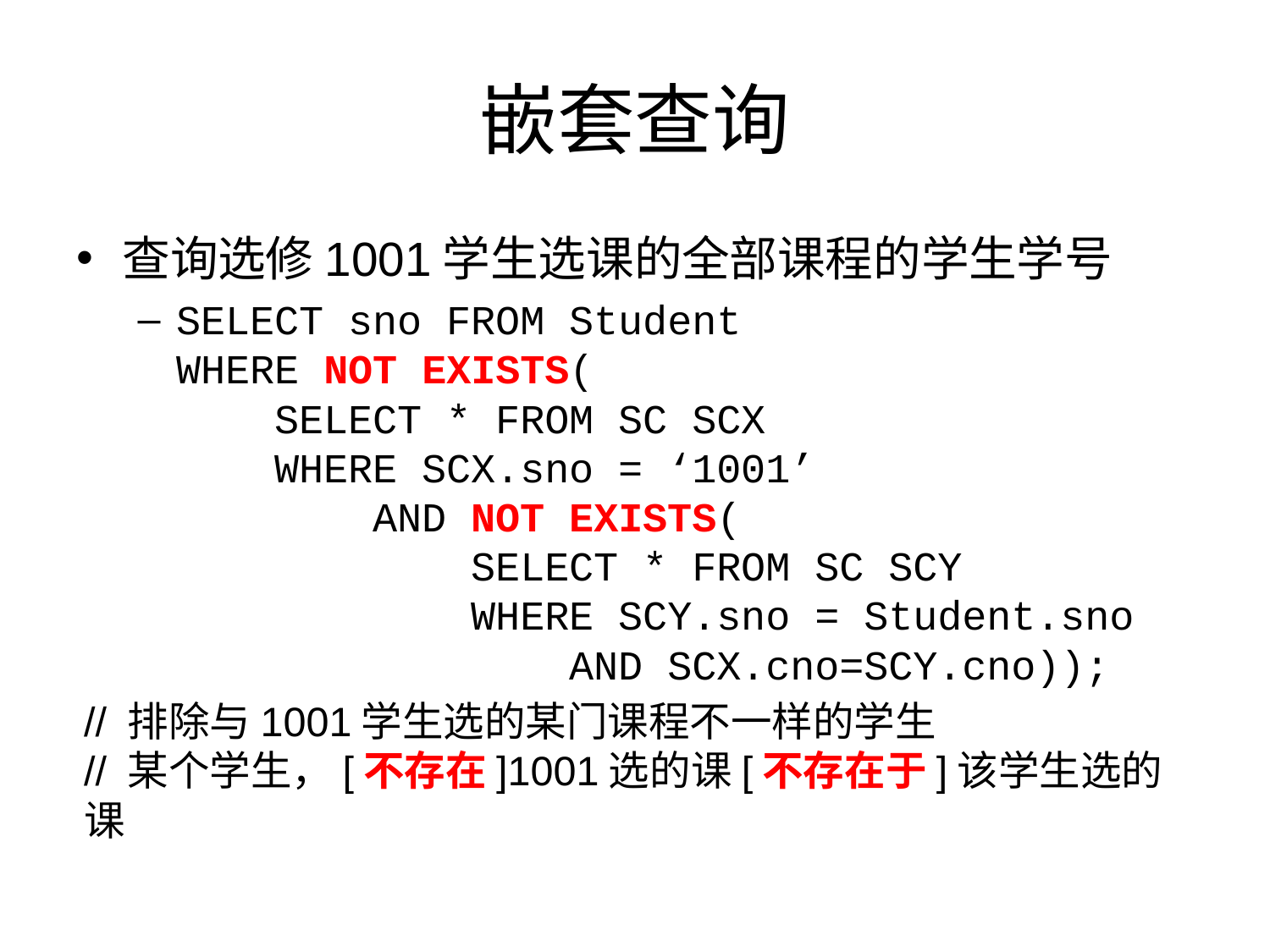

# 嵌套查询
查询选修1001学生选课的全部课程的学生学号
SELECT sno FROM Student
WHERE NOT EXISTS(
    SELECT * FROM SC SCX
    WHERE SCX.sno = ‘1001’
        AND NOT EXISTS(
            SELECT * FROM SC SCY
            WHERE SCY.sno = Student.sno
                AND SCX.cno=SCY.cno));
// 排除与1001学生选的某门课程不一样的学生
// 某个学生，[不存在]1001选的课[不存在于]该学生选的课